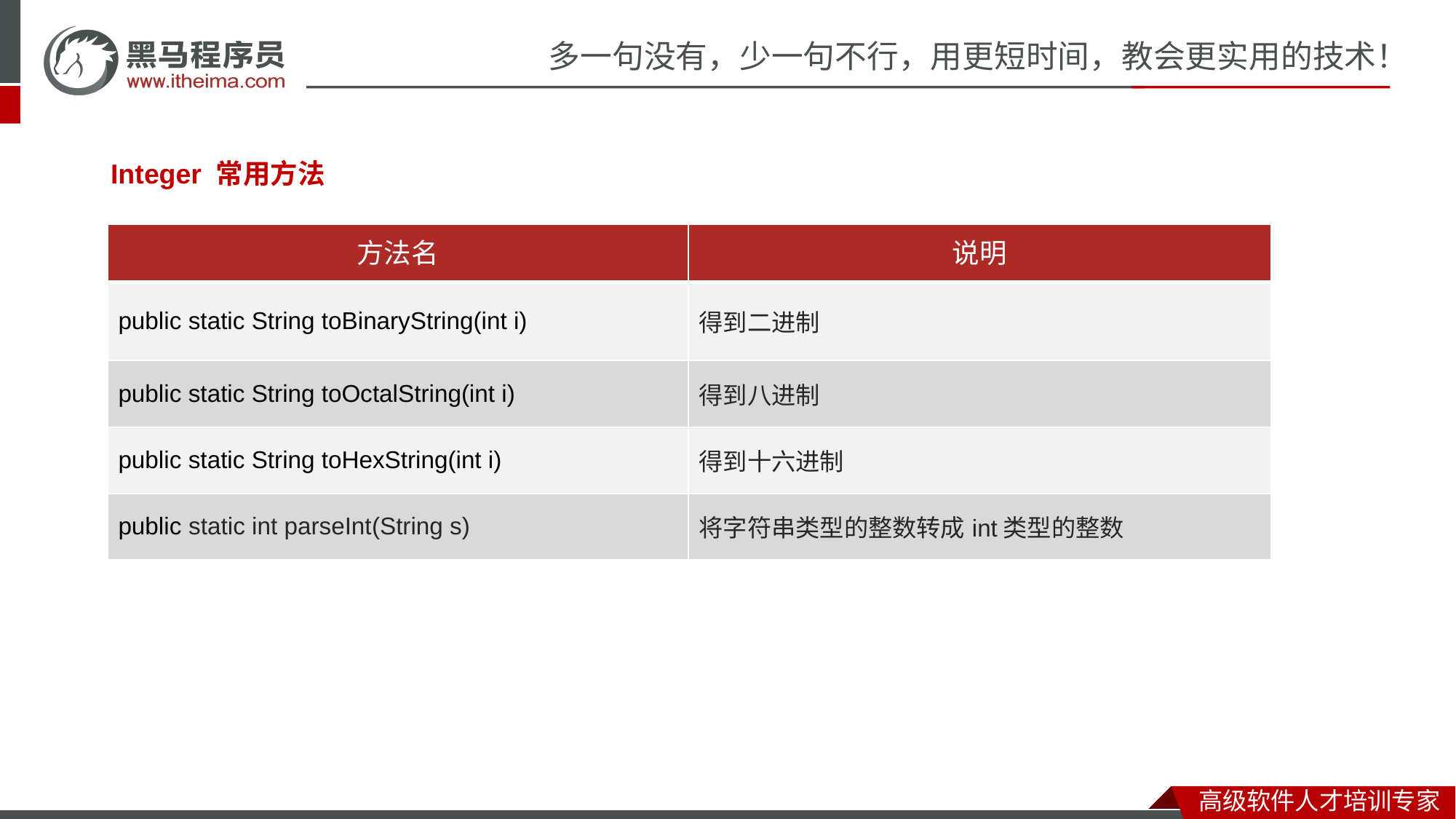

Integer 常用方法
| 方法名 | 说明 |
| --- | --- |
| public static String toBinaryString(int i) | 得到二进制 |
| public static String toOctalString(int i) | 得到八进制 |
| public static String toHexString(int i) | 得到十六进制 |
| public static int parseInt​(String s) | 将字符串类型的整数转成int类型的整数 |